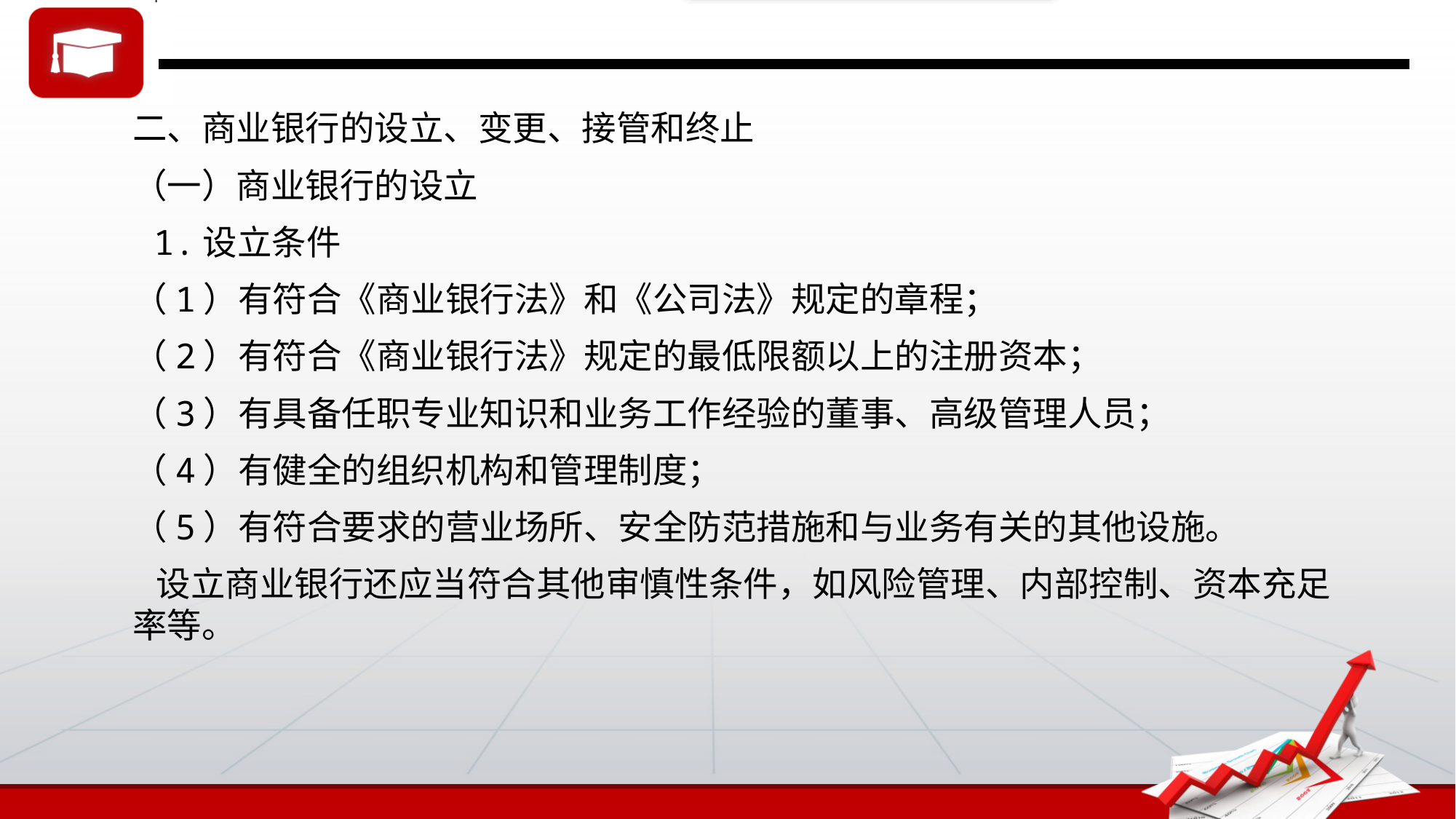

二、商业银行的设立、变更、接管和终止
（一）商业银行的设立
 1.设立条件
（1）有符合《商业银行法》和《公司法》规定的章程；
（2）有符合《商业银行法》规定的最低限额以上的注册资本；
（3）有具备任职专业知识和业务工作经验的董事、高级管理人员；
（4）有健全的组织机构和管理制度；
（5）有符合要求的营业场所、安全防范措施和与业务有关的其他设施。
  设立商业银行还应当符合其他审慎性条件，如风险管理、内部控制、资本充足率等。